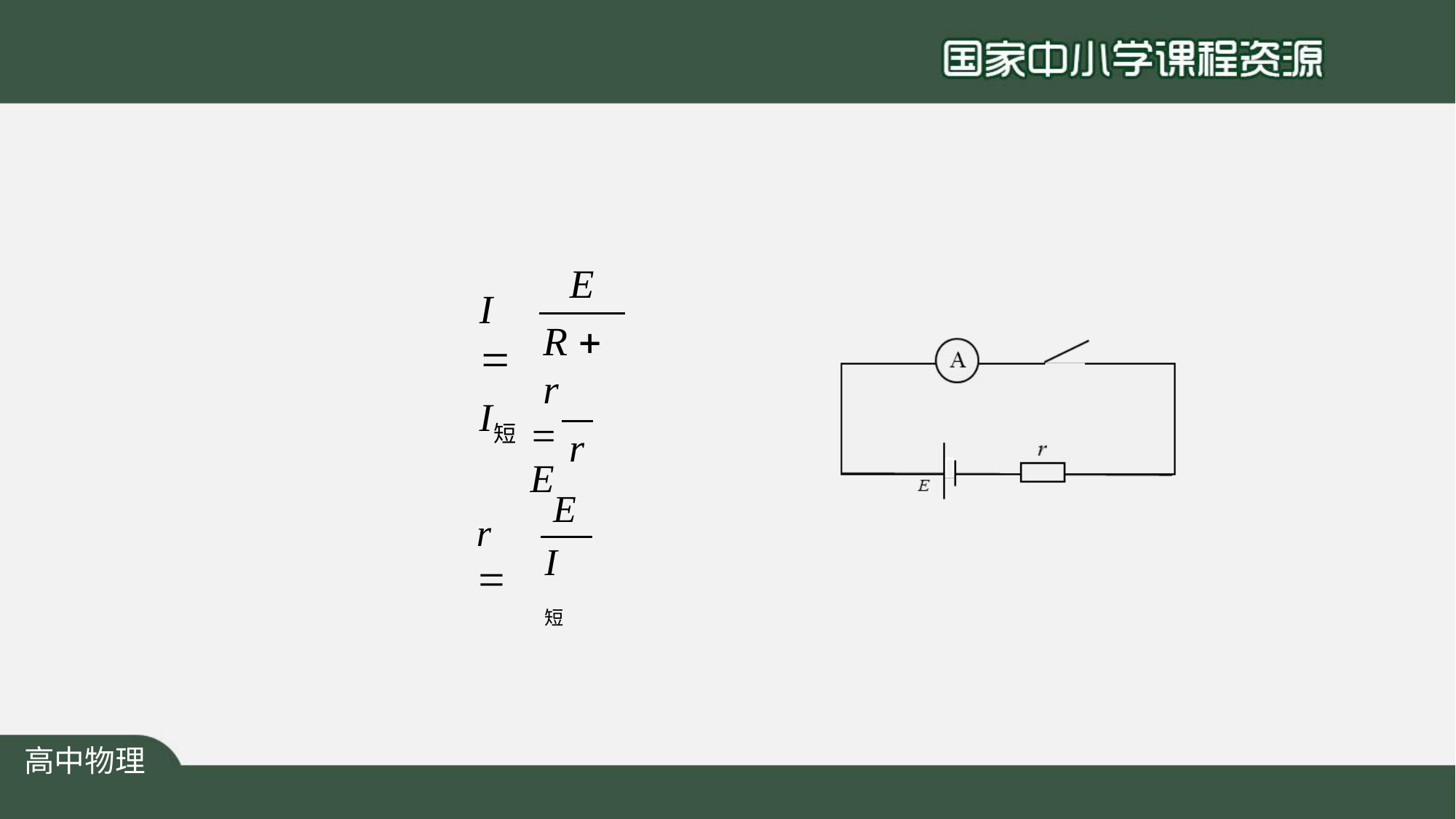

E
I =
R + r

= E
I
r
E
短

r =
I 短

高中物理